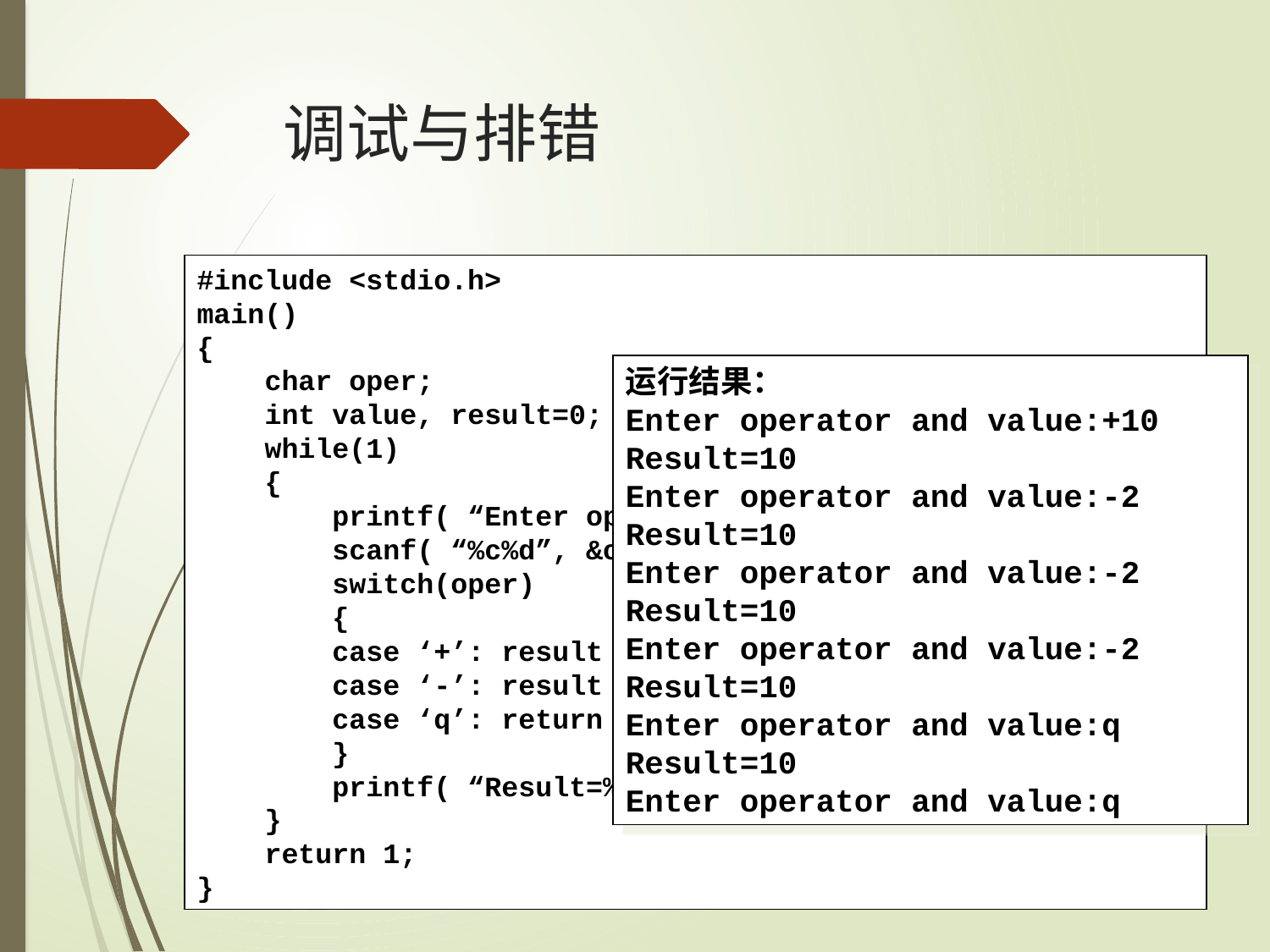

# 调试与排错
#include <stdio.h>
main()
{
    char oper;
    int value, result=0;
    while(1)
    {
        printf( “Enter operator and value:” );
        scanf( “%c%d”, &oper, &value );
        switch(oper)
        {
        case ‘+’: result += value; break;
        case ‘-’: result -= value; break;
        case ‘q’: return 1;
        }
        printf( “Result=%d\n”, result );
    }
    return 1;
}
运行结果：
Enter operator and value:+10
Result=10
Enter operator and value:-2
Result=10
Enter operator and value:-2
Result=10
Enter operator and value:-2
Result=10
Enter operator and value:q
Result=10
Enter operator and value:q